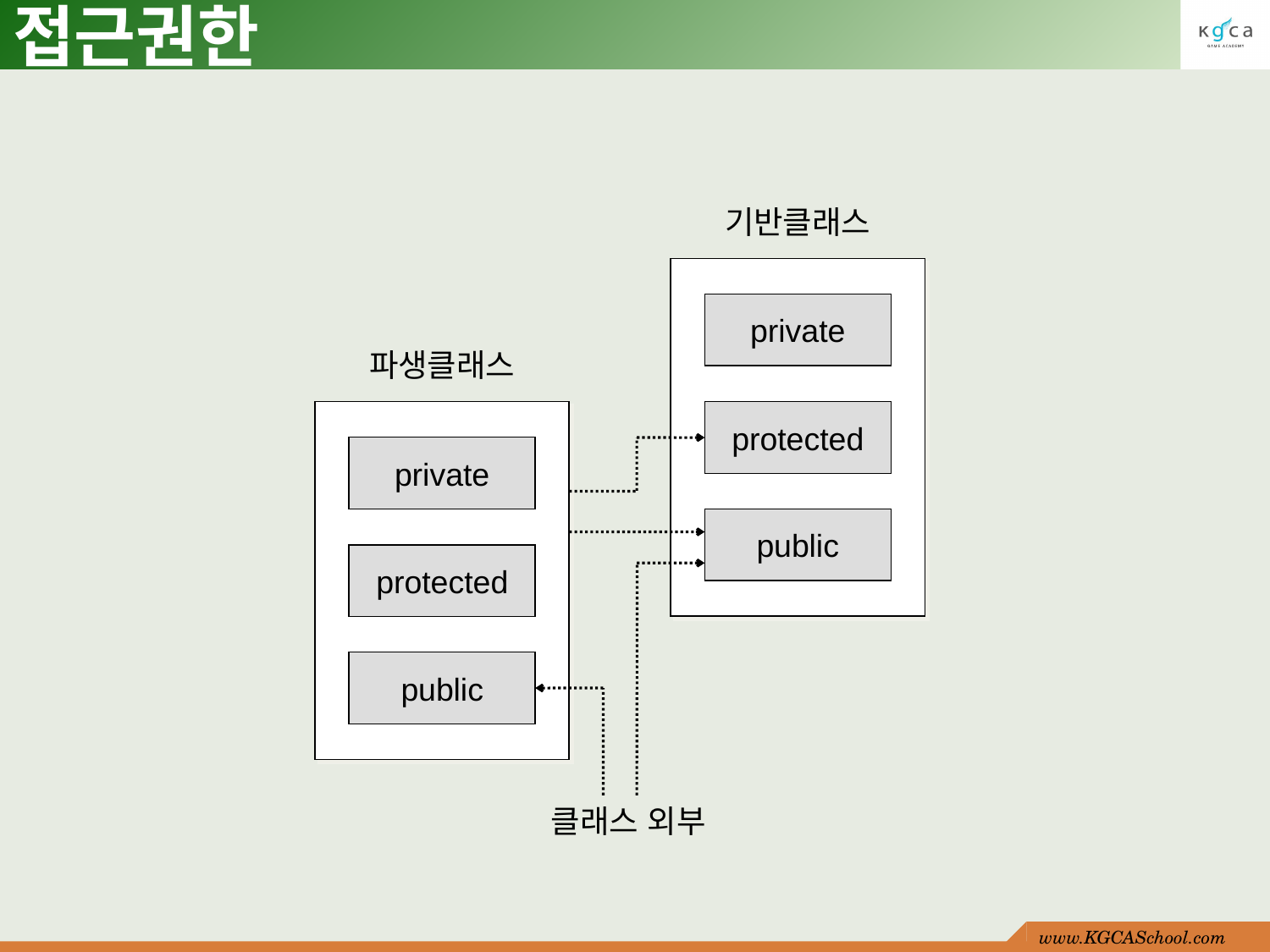

# 접근권한
기반클래스

private
파생클래스

protected
private

public

protected

public

클래스 외부